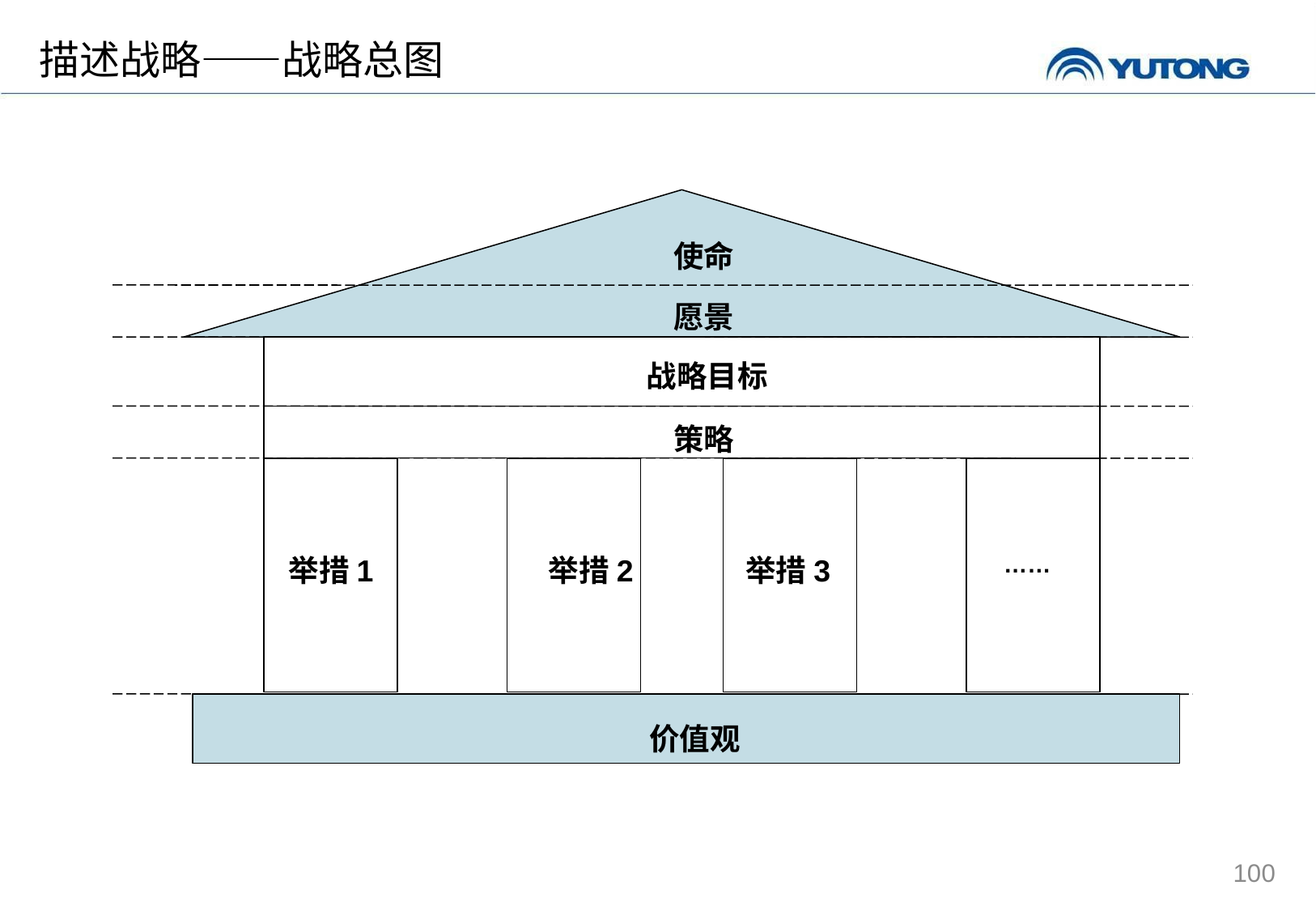

描述战略——战略总图

使命
愿景

战略目标

策略

举措1
举措2
举措3

价值观
……
100